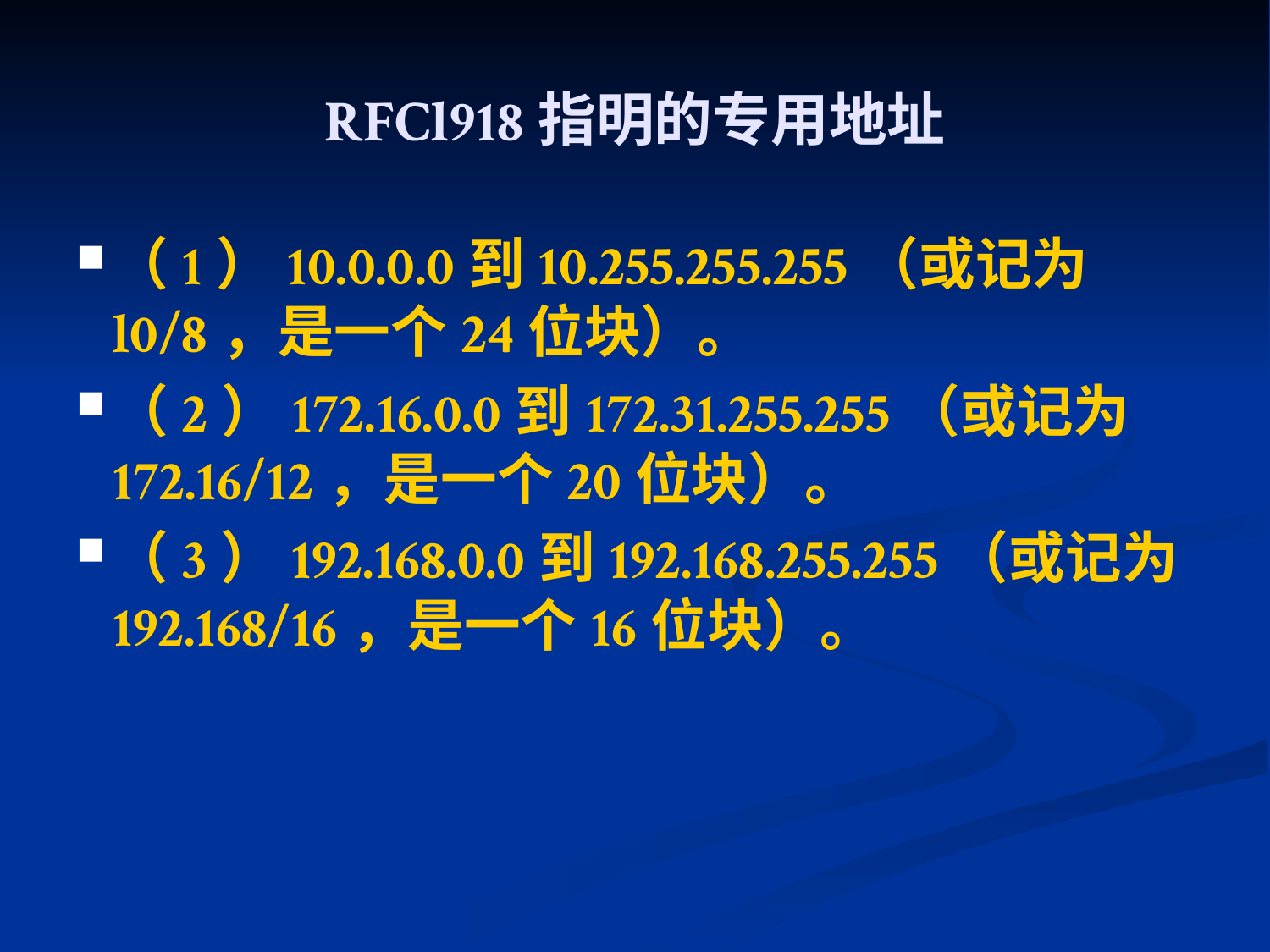

# RFCl918指明的专用地址
（1）10.0.0.0到10.255.255.255（或记为l0/8，是一个24位块）。
（2）172.16.0.0到172.31.255.255（或记为172.16/12，是一个20位块）。
（3）192.168.0.0到192.168.255.255（或记为192.168/16，是一个16位块）。